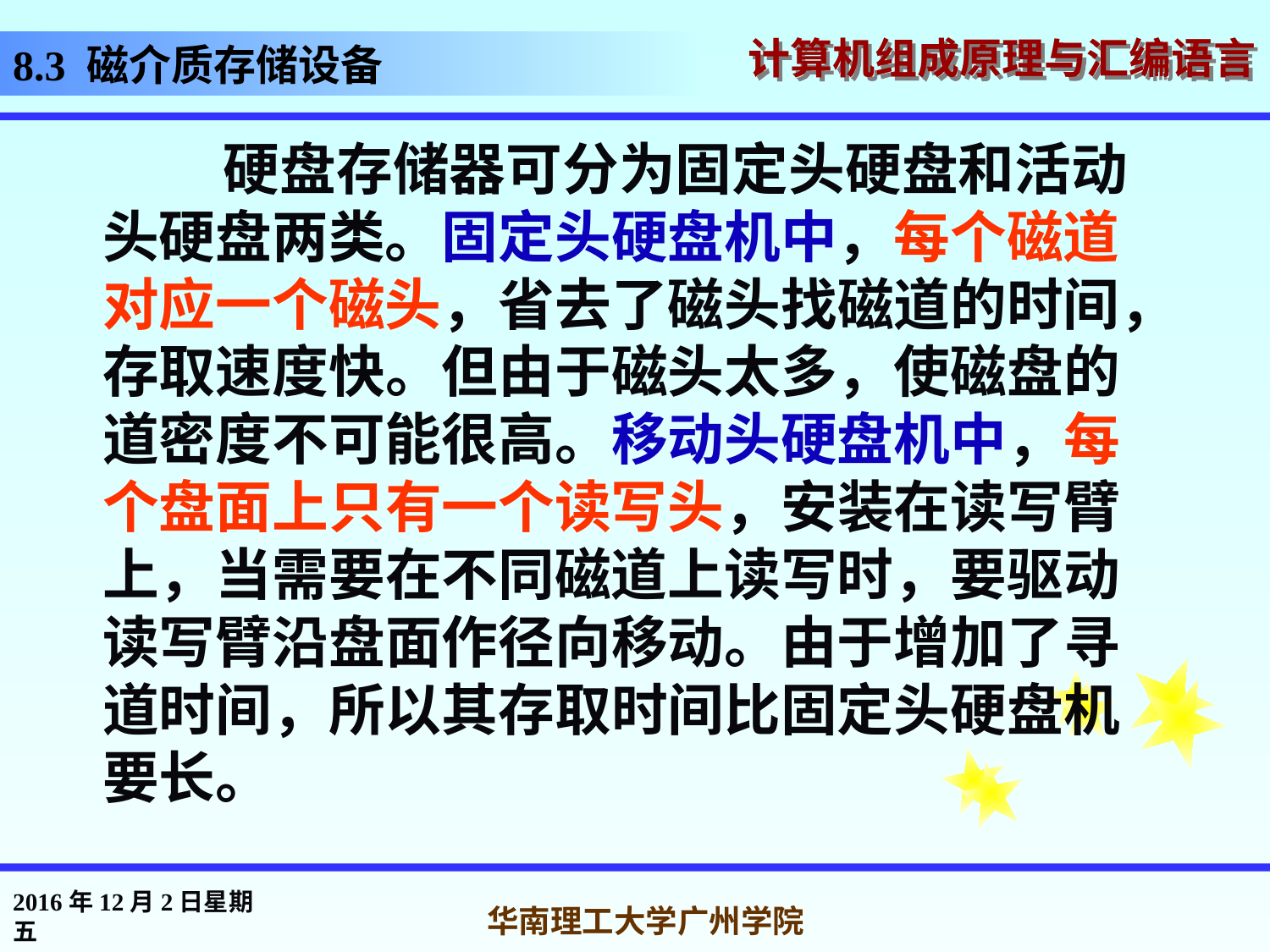

# 8.3 磁介质存储设备
            硬盘存储器可分为固定头硬盘和活动头硬盘两类。固定头硬盘机中，每个磁道对应一个磁头，省去了磁头找磁道的时间，存取速度快。但由于磁头太多，使磁盘的道密度不可能很高。移动头硬盘机中，每个盘面上只有一个读写头，安装在读写臂上，当需要在不同磁道上读写时，要驱动读写臂沿盘面作径向移动。由于增加了寻道时间，所以其存取时间比固定头硬盘机要长。
2016年12月2日星期五
华南理工大学广州学院